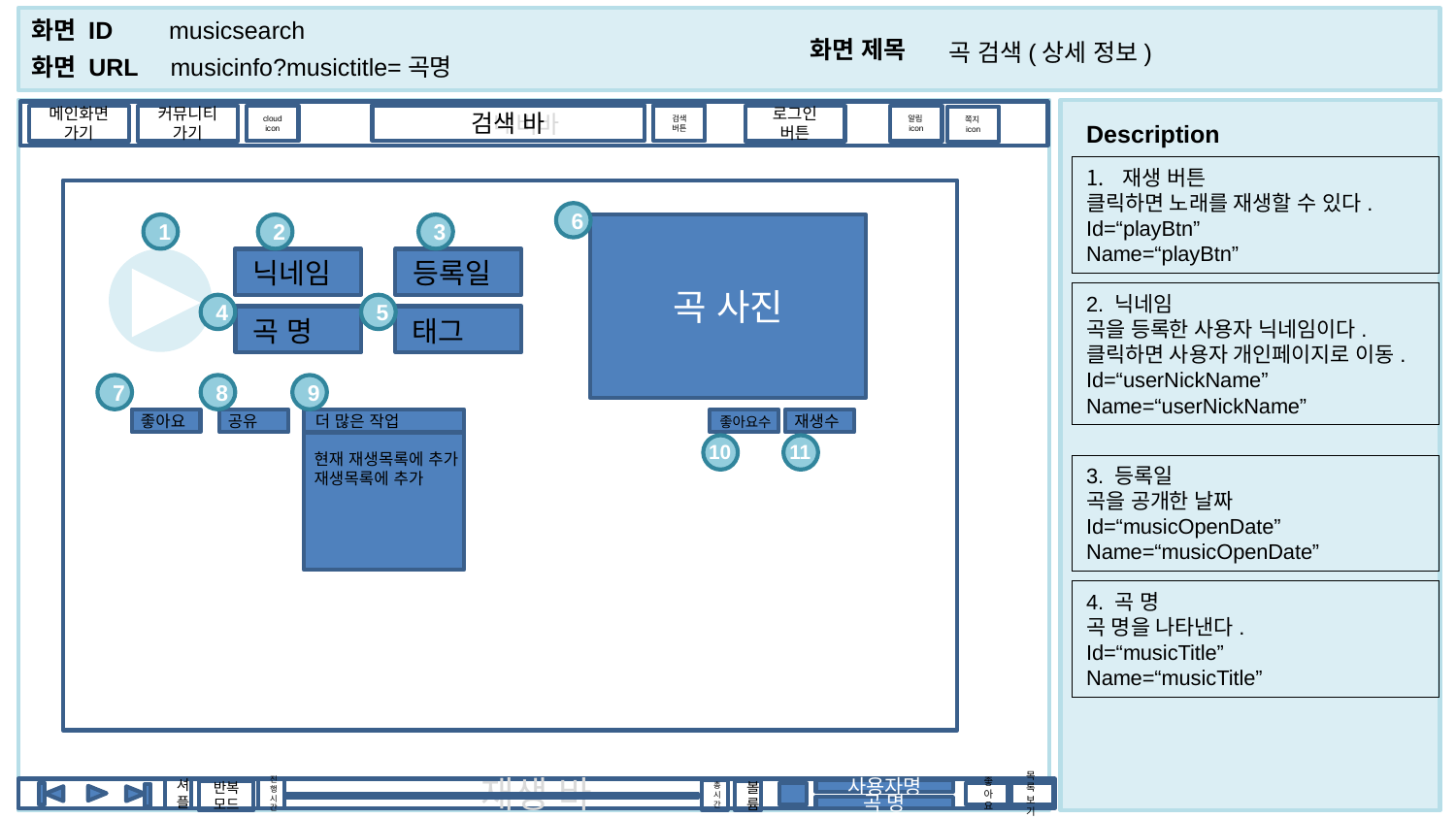

musicsearch
곡 검색(상세 정보)
musicinfo?musictitle=곡명
1
      네비바
검색 바
검색
버튼
cloud
icon
메인화면
가기
커뮤니티가기
로그인
버튼
알림icon
쪽지icon
2
재생 버튼
클릭하면 노래를 재생할 수 있다.
Id=“playBtn”
Name=“playBtn”
3

6
1
2
3
곡 사진
4

닉네임

등록일

곡 명

태그

2. 닉네임
곡을 등록한 사용자 닉네임이다.
클릭하면 사용자 개인페이지로 이동.
Id=“userNickName”
Name=“userNickName”
5
4
5
10

7
8
9
좋아요
공유
더 많은 작업
재생수
좋아요수
11

10

11

현재 재생목록에 추가
재생목록에 추가
3. 등록일
곡을 공개한 날짜
Id=“musicOpenDate”
Name=“musicOpenDate”
4. 곡 명
곡 명을 나타낸다.
Id=“musicTitle”
Name=“musicTitle”
셔플
진행시간
재생 바
총시간
사용자명
볼륨
반복 모드

좋아요
목록
보기

곡 명